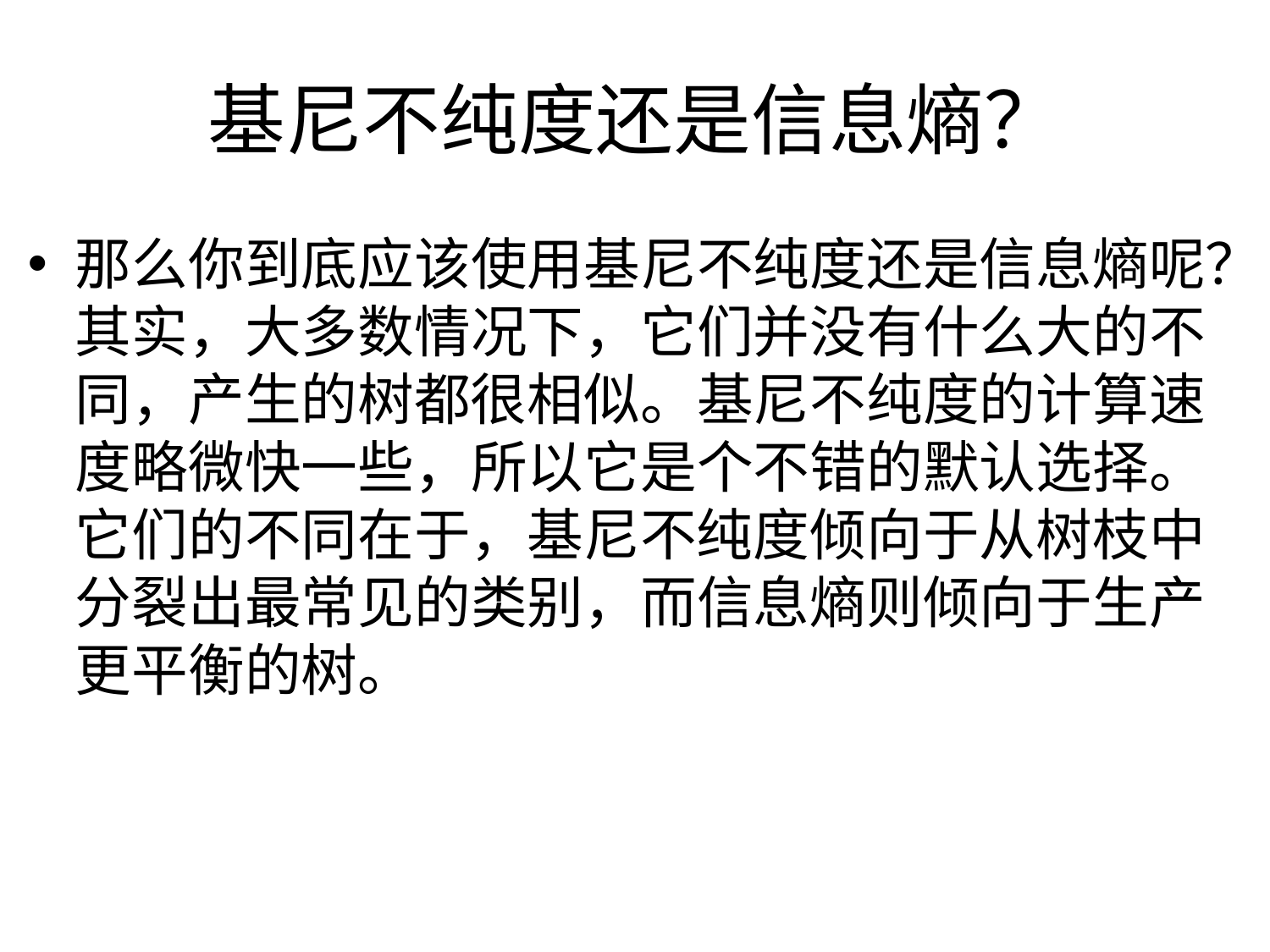

# 基尼不纯度还是信息熵？
那么你到底应该使用基尼不纯度还是信息熵呢？其实，大多数情况下，它们并没有什么大的不同，产生的树都很相似。基尼不纯度的计算速度略微快一些，所以它是个不错的默认选择。它们的不同在于，基尼不纯度倾向于从树枝中分裂出最常见的类别，而信息熵则倾向于生产更平衡的树。